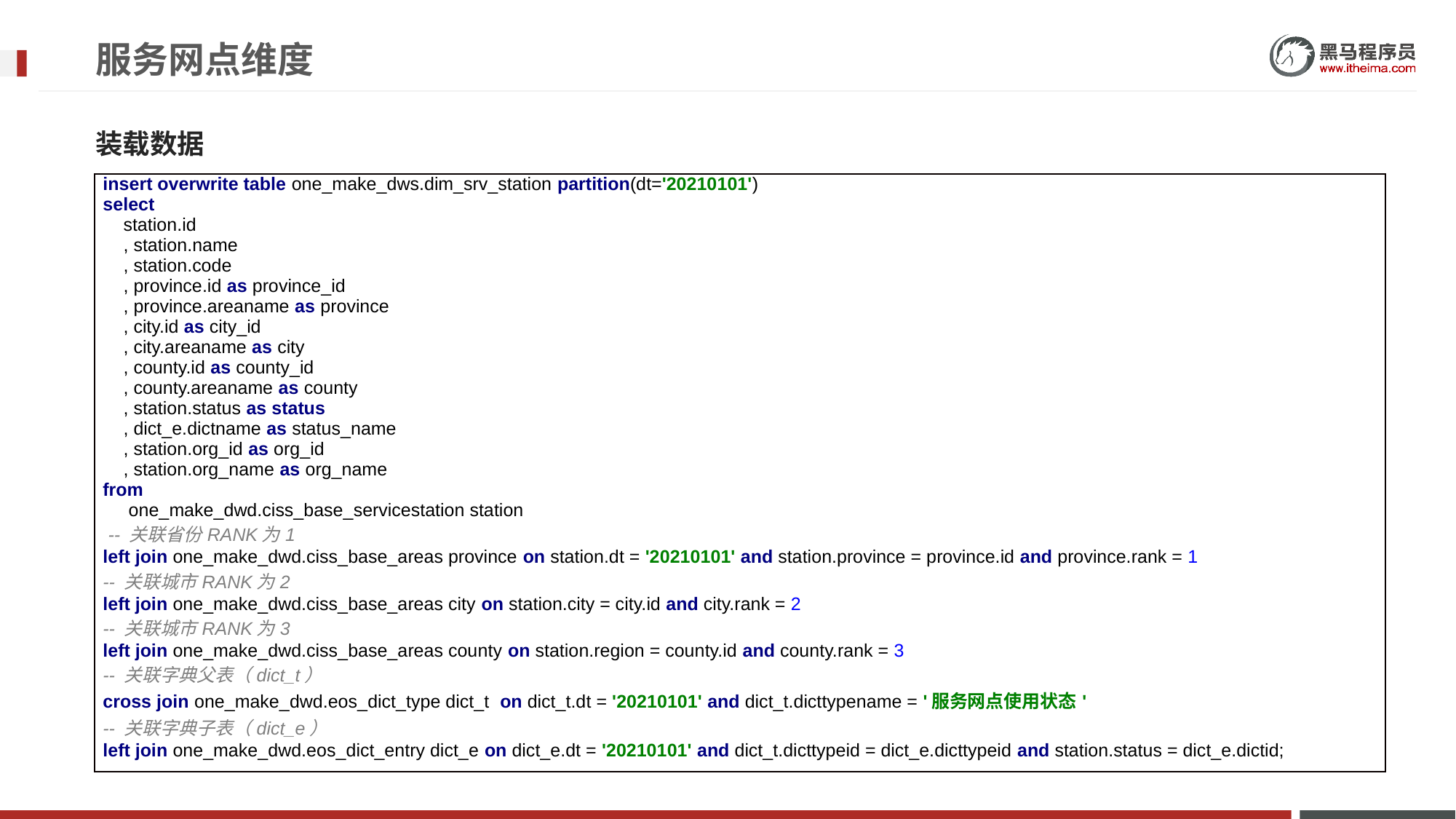

# 服务网点维度
装载数据
| insert overwrite table one\_make\_dws.dim\_srv\_station partition(dt='20210101') select station.id , station.name , station.code , province.id as province\_id , province.areaname as province , city.id as city\_id , city.areaname as city , county.id as county\_id , county.areaname as county , station.status as status , dict\_e.dictname as status\_name , station.org\_id as org\_id , station.org\_name as org\_name from one\_make\_dwd.ciss\_base\_servicestation station -- 关联省份RANK为1 left join one\_make\_dwd.ciss\_base\_areas province on station.dt = '20210101' and station.province = province.id and province.rank = 1 -- 关联城市RANK为2 left join one\_make\_dwd.ciss\_base\_areas city on station.city = city.id and city.rank = 2 -- 关联城市RANK为3 left join one\_make\_dwd.ciss\_base\_areas county on station.region = county.id and county.rank = 3 -- 关联字典父表（dict\_t） cross join one\_make\_dwd.eos\_dict\_type dict\_t on dict\_t.dt = '20210101' and dict\_t.dicttypename = '服务网点使用状态' -- 关联字典子表（dict\_e） left join one\_make\_dwd.eos\_dict\_entry dict\_e on dict\_e.dt = '20210101' and dict\_t.dicttypeid = dict\_e.dicttypeid and station.status = dict\_e.dictid; |
| --- |